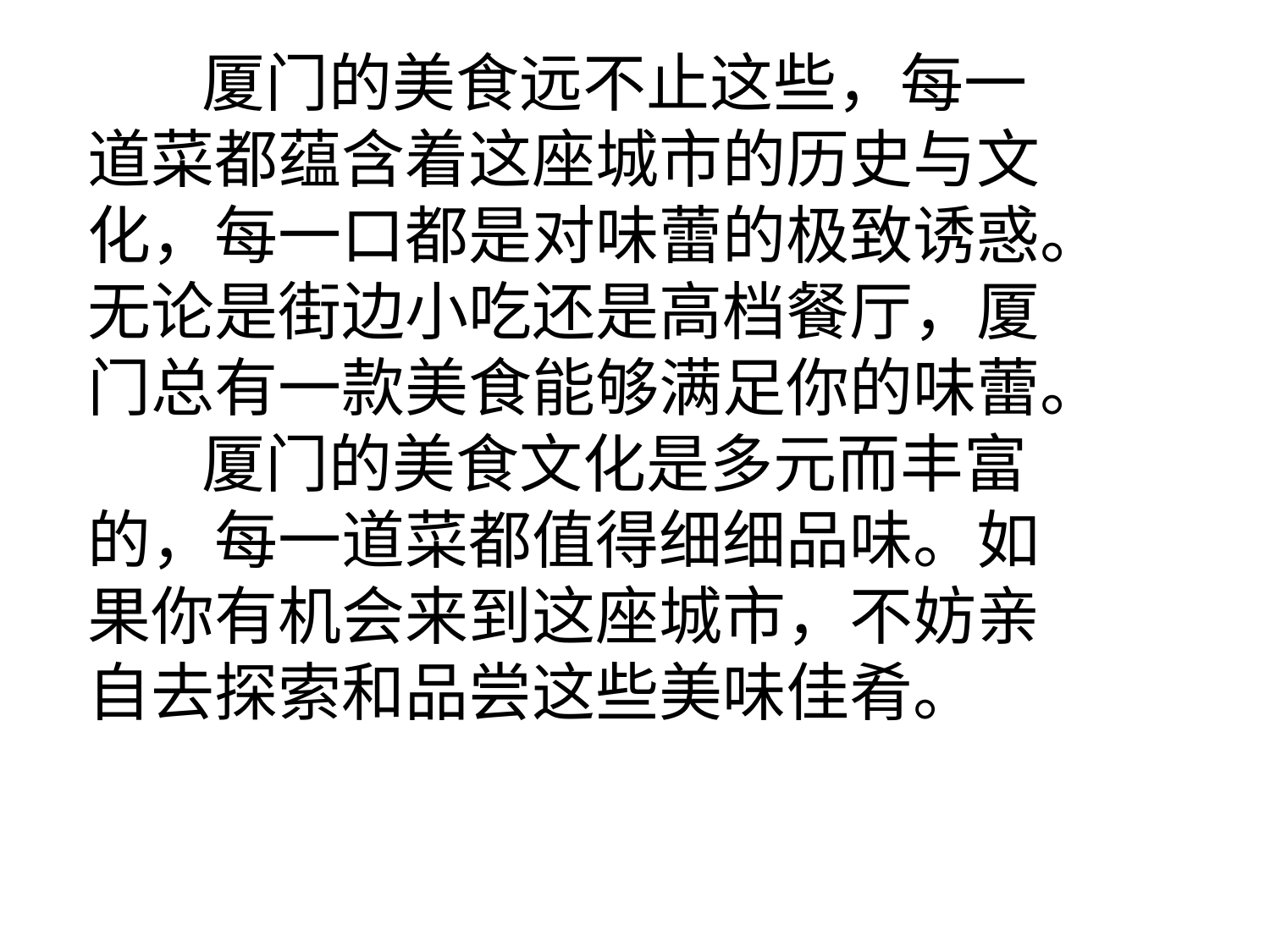

厦门的美食远不止这些，每一道菜都蕴含着这座城市的历史与文化，每一口都是对味蕾的极致诱惑。无论是街边小吃还是高档餐厅，厦门总有一款美食能够满足你的味蕾。
       厦门的美食文化是多元而丰富的，每一道菜都值得细细品味。如果你有机会来到这座城市，不妨亲自去探索和品尝这些美味佳肴。